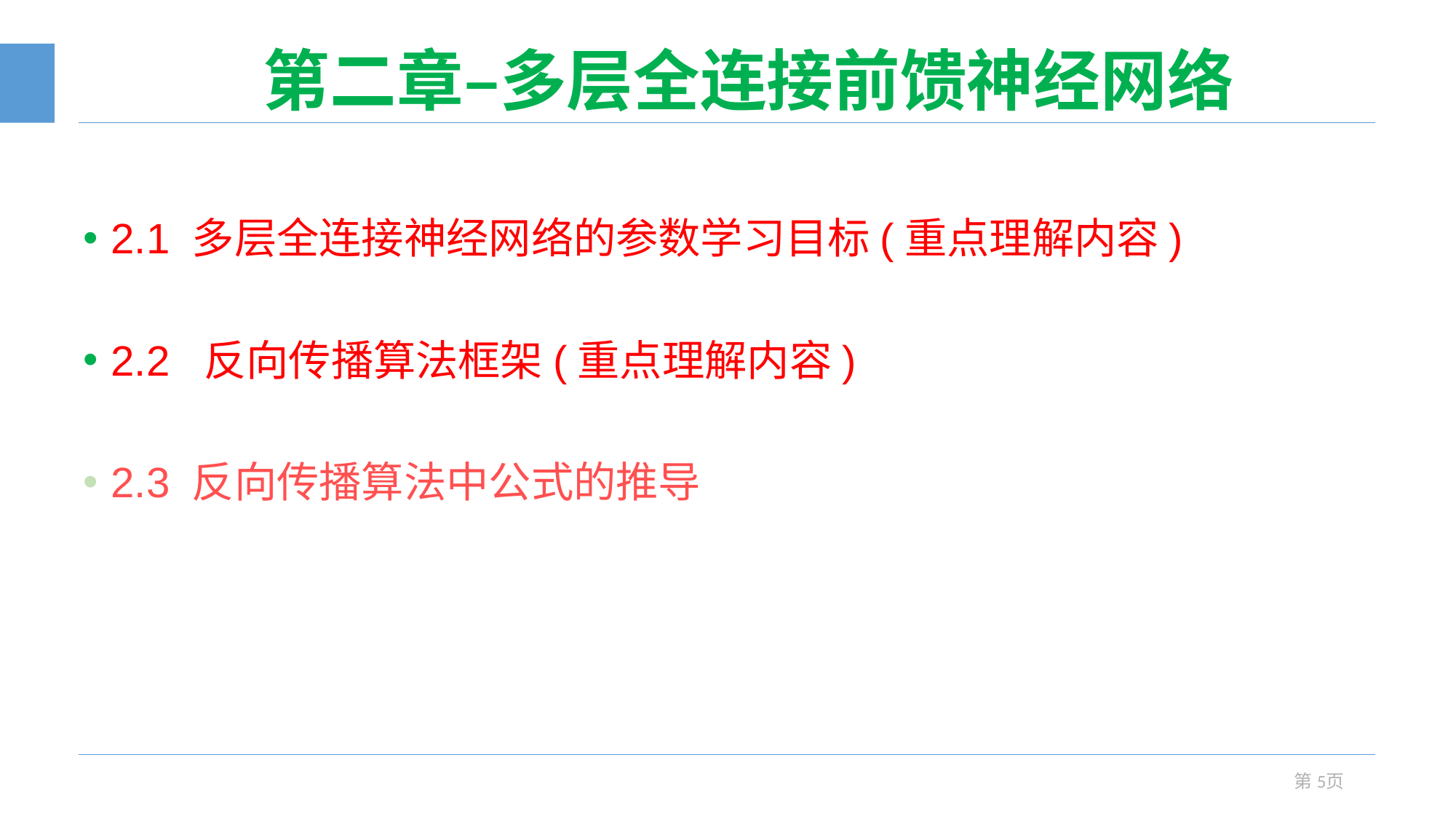

# 第二章–多层全连接前馈神经网络

2.1 多层全连接神经网络的参数学习目标(重点理解内容)

2.2  反向传播算法框架(重点理解内容)

2.3 反向传播算法中公式的推导

第5页